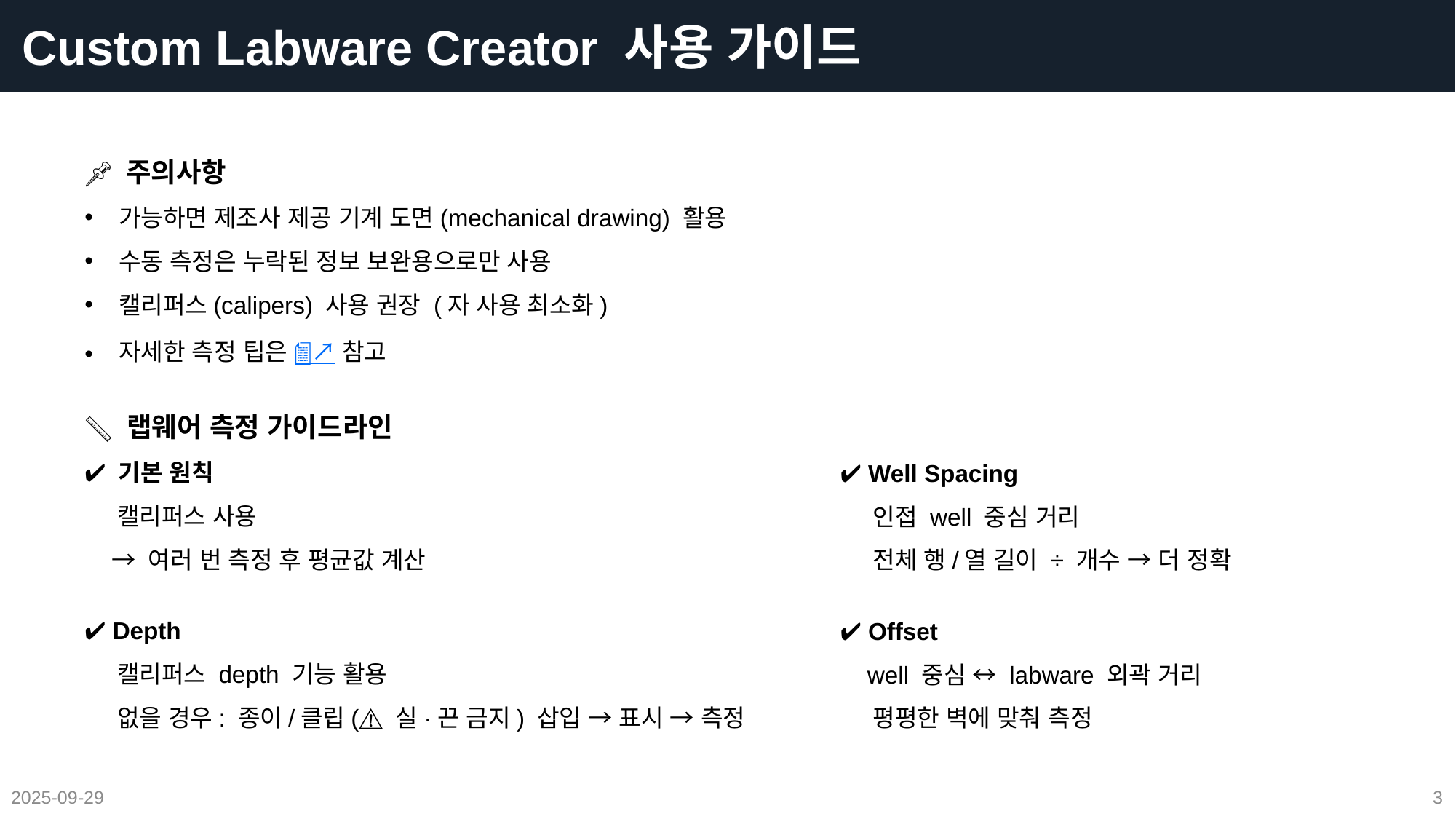

Custom Labware Creator 사용 가이드
📌 주의사항
가능하면 제조사 제공 기계 도면(mechanical drawing) 활용
수동 측정은 누락된 정보 보완용으로만 사용
캘리퍼스(calipers) 사용 권장 (자 사용 최소화)
자세한 측정 팁은 📄↗ 참고
📏 랩웨어 측정 가이드라인
✔ 기본 원칙
    캘리퍼스 사용
    → 여러 번 측정 후 평균값 계산

✔ Depth
    캘리퍼스 depth 기능 활용
    없을 경우: 종이/클립(⚠️ 실·끈 금지) 삽입 → 표시 → 측정
✔ Well Spacing
    인접 well 중심 거리
    전체 행/열 길이 ÷ 개수 → 더 정확

✔ Offset
    well 중심 ↔ labware 외곽 거리
    평평한 벽에 맞춰 측정
2025-09-29
3